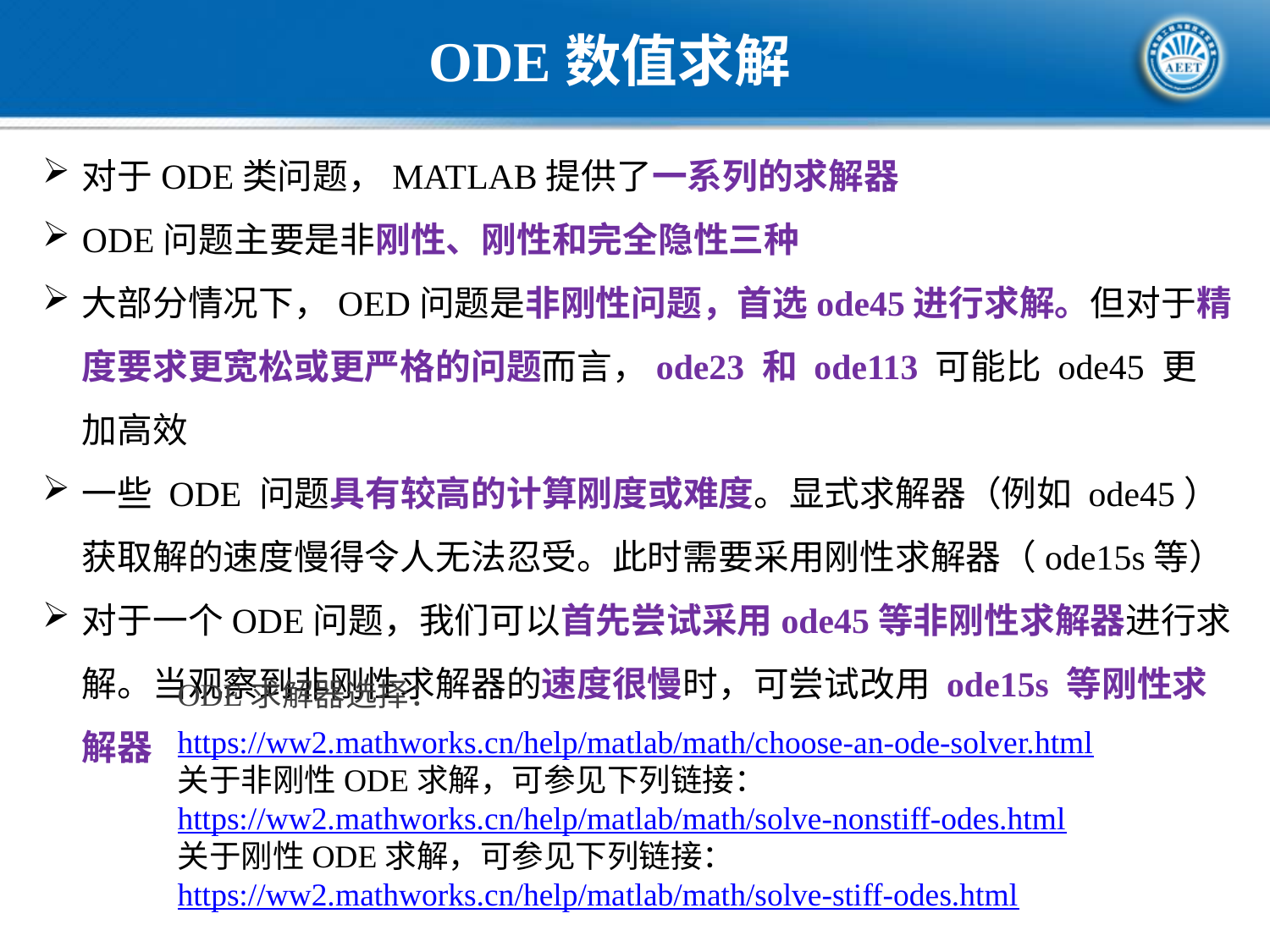

ODE数值求解
对于ODE类问题，MATLAB提供了一系列的求解器
ODE问题主要是非刚性、刚性和完全隐性三种
大部分情况下，OED问题是非刚性问题，首选ode45进行求解。但对于精度要求更宽松或更严格的问题而言，ode23 和 ode113 可能比 ode45 更加高效
一些 ODE 问题具有较高的计算刚度或难度。显式求解器（例如 ode45）获取解的速度慢得令人无法忍受。此时需要采用刚性求解器（ode15s等）
对于一个ODE问题，我们可以首先尝试采用ode45等非刚性求解器进行求解。当观察到非刚性求解器的速度很慢时，可尝试改用 ode15s 等刚性求解器
ODE求解器选择：
https://ww2.mathworks.cn/help/matlab/math/choose-an-ode-solver.html
关于非刚性ODE求解，可参见下列链接：
https://ww2.mathworks.cn/help/matlab/math/solve-nonstiff-odes.html
关于刚性ODE求解，可参见下列链接：
https://ww2.mathworks.cn/help/matlab/math/solve-stiff-odes.html